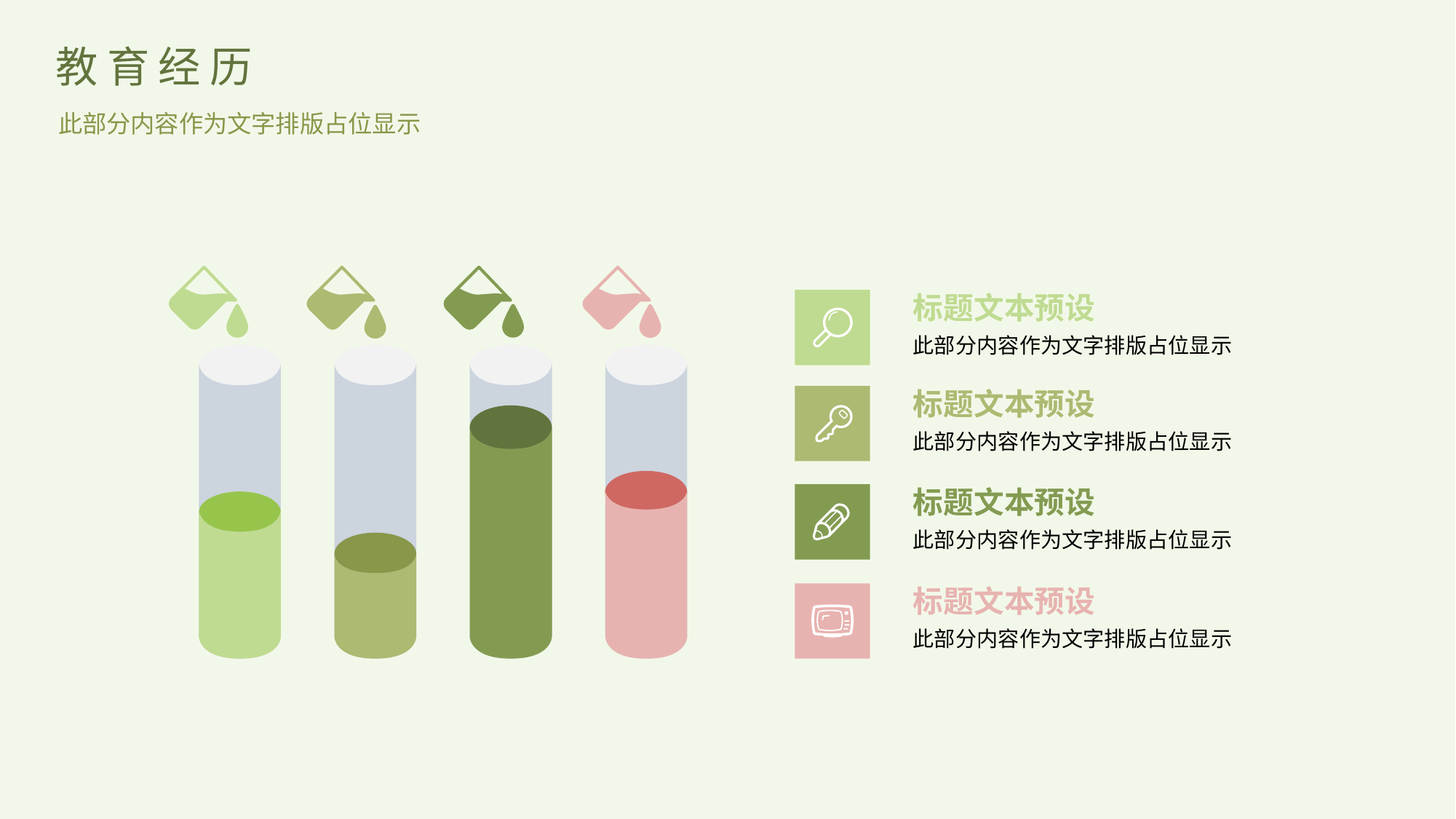

教育经历
此部分内容作为文字排版占位显示

标题文本预设
此部分内容作为文字排版占位显示

标题文本预设
此部分内容作为文字排版占位显示

标题文本预设
此部分内容作为文字排版占位显示

标题文本预设
此部分内容作为文字排版占位显示

PPT下载 http://www.1ppt.com/xiazai/